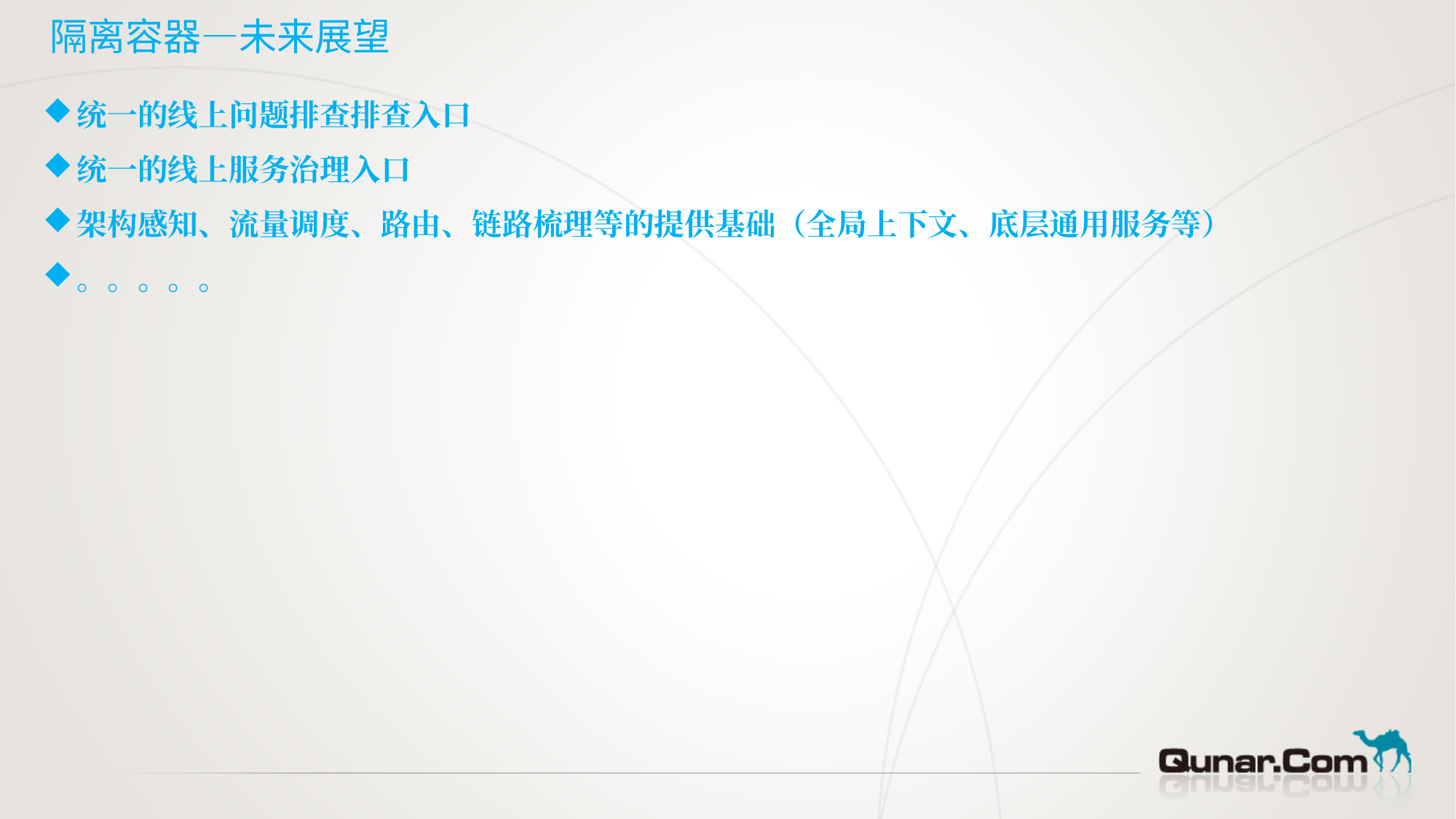

# 隔离容器—未来展望
统一的线上问题排查排查入口
统一的线上服务治理入口
架构感知、流量调度、路由、链路梳理等的提供基础（全局上下文、底层通用服务等）
。。。。。